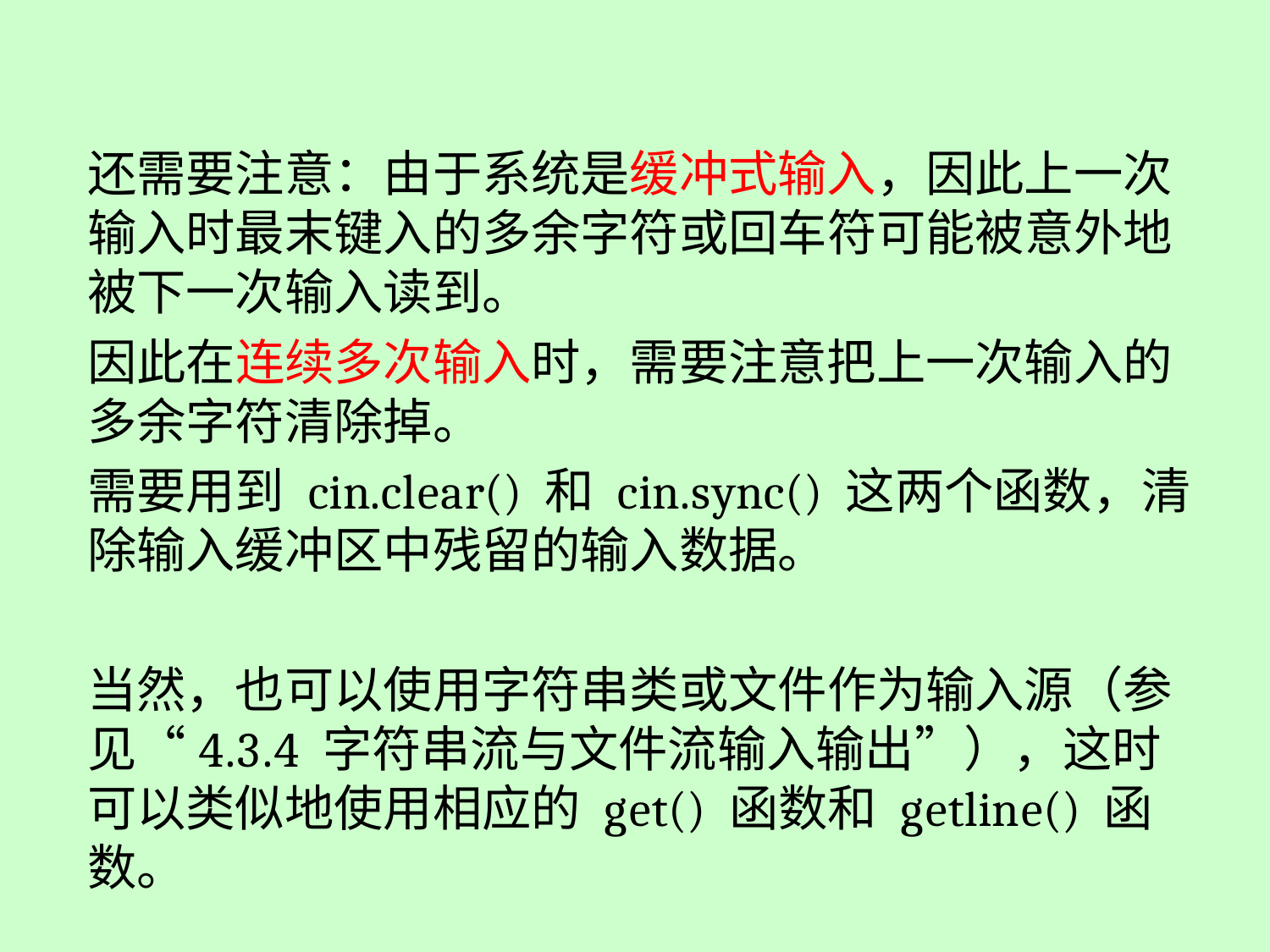

还需要注意：由于系统是缓冲式输入，因此上一次输入时最末键入的多余字符或回车符可能被意外地被下一次输入读到。
因此在连续多次输入时，需要注意把上一次输入的多余字符清除掉。
需要用到 cin.clear() 和 cin.sync() 这两个函数，清除输入缓冲区中残留的输入数据。

当然，也可以使用字符串类或文件作为输入源（参见“4.3.4 字符串流与文件流输入输出”），这时可以类似地使用相应的 get() 函数和 getline() 函数。
78